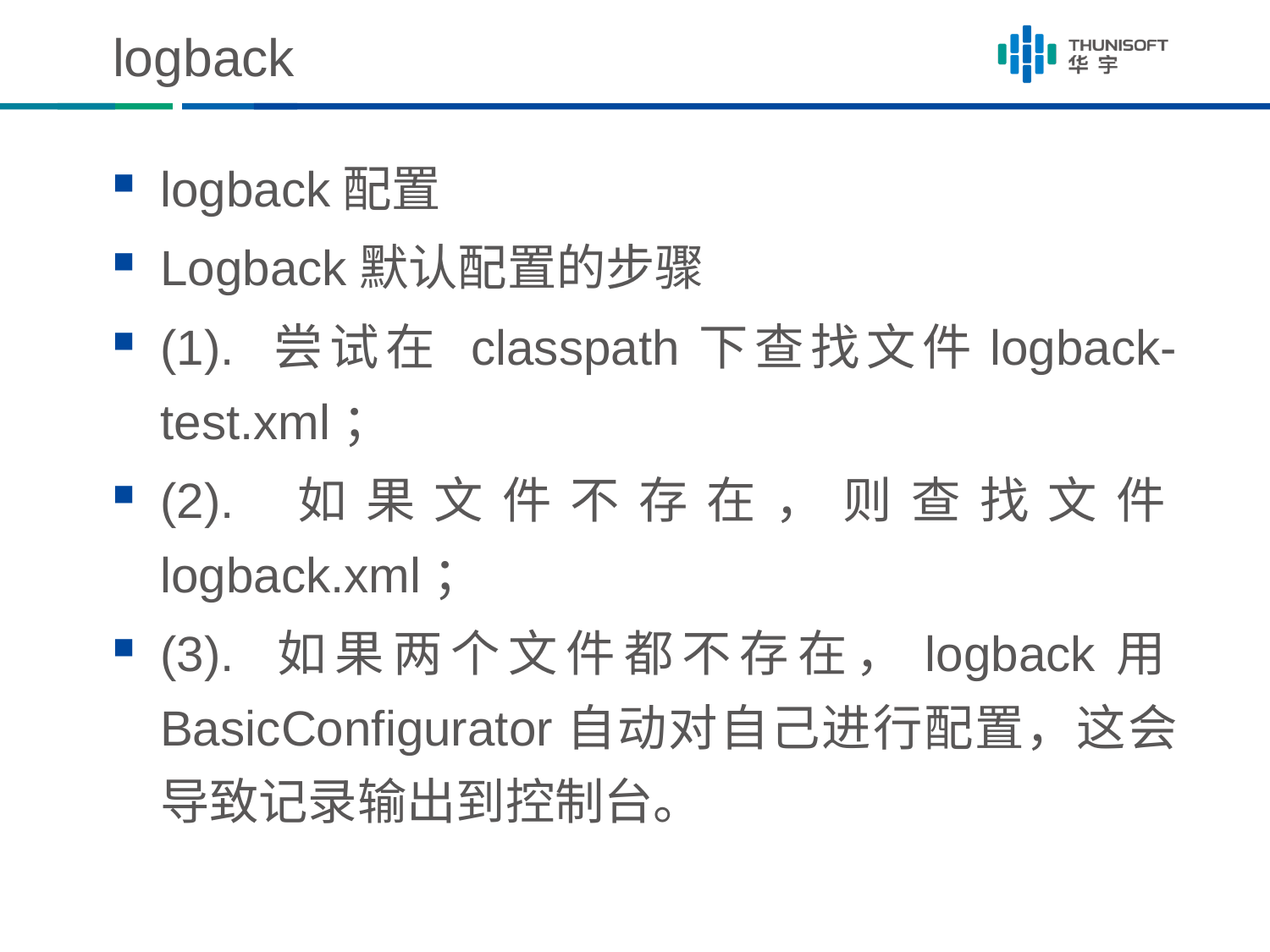

# logback
logback配置
Logback默认配置的步骤
(1). 尝试在 classpath下查找文件logback-test.xml；
(2). 如果文件不存在，则查找文件logback.xml；
(3). 如果两个文件都不存在，logback用BasicConfigurator自动对自己进行配置，这会导致记录输出到控制台。

36